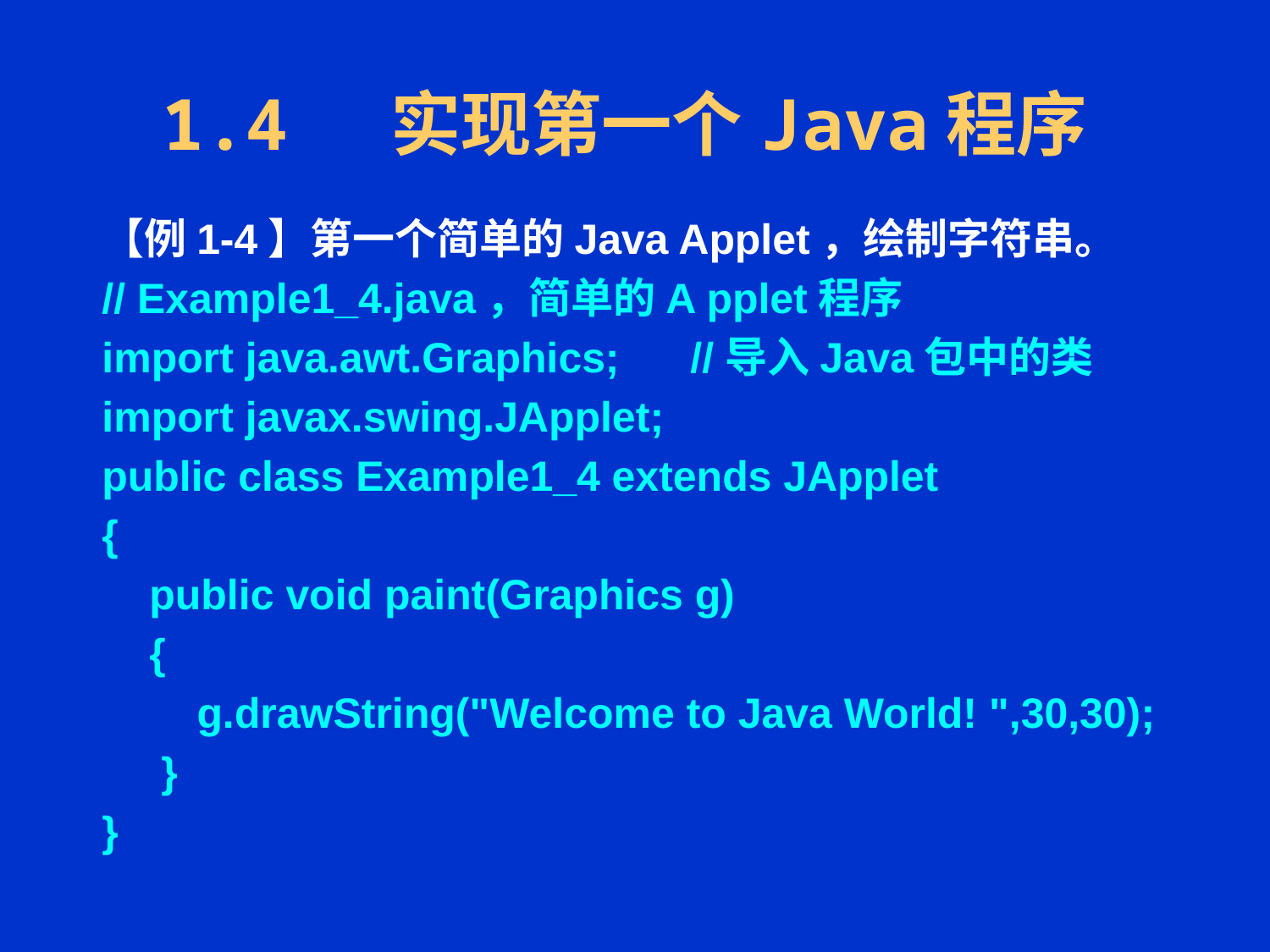

# 1.4  实现第一个Java程序
【例1-4】第一个简单的Java Applet，绘制字符串。
// Example1_4.java，简单的A pplet程序
import java.awt.Graphics;      //导入Java包中的类
import javax.swing.JApplet;
public class Example1_4 extends JApplet
{
    public void paint(Graphics g)
    {
        g.drawString("Welcome to Java World! ",30,30);
     }
}